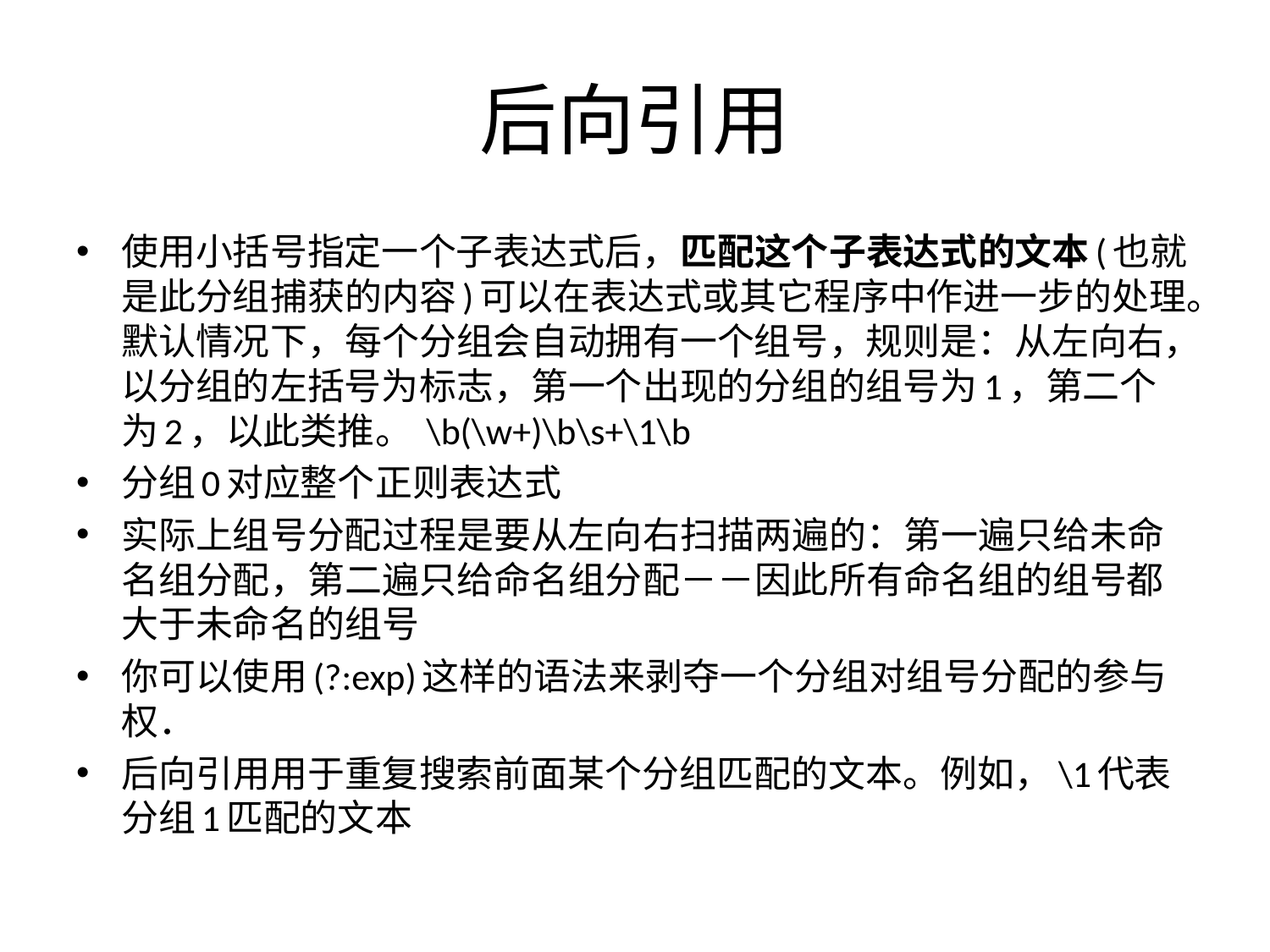

# 后向引用
使用小括号指定一个子表达式后，匹配这个子表达式的文本(也就是此分组捕获的内容)可以在表达式或其它程序中作进一步的处理。默认情况下，每个分组会自动拥有一个组号，规则是：从左向右，以分组的左括号为标志，第一个出现的分组的组号为1，第二个为2，以此类推。 \b(\w+)\b\s+\1\b
分组0对应整个正则表达式
实际上组号分配过程是要从左向右扫描两遍的：第一遍只给未命名组分配，第二遍只给命名组分配－－因此所有命名组的组号都大于未命名的组号
你可以使用(?:exp)这样的语法来剥夺一个分组对组号分配的参与权．
后向引用用于重复搜索前面某个分组匹配的文本。例如，\1代表分组1匹配的文本